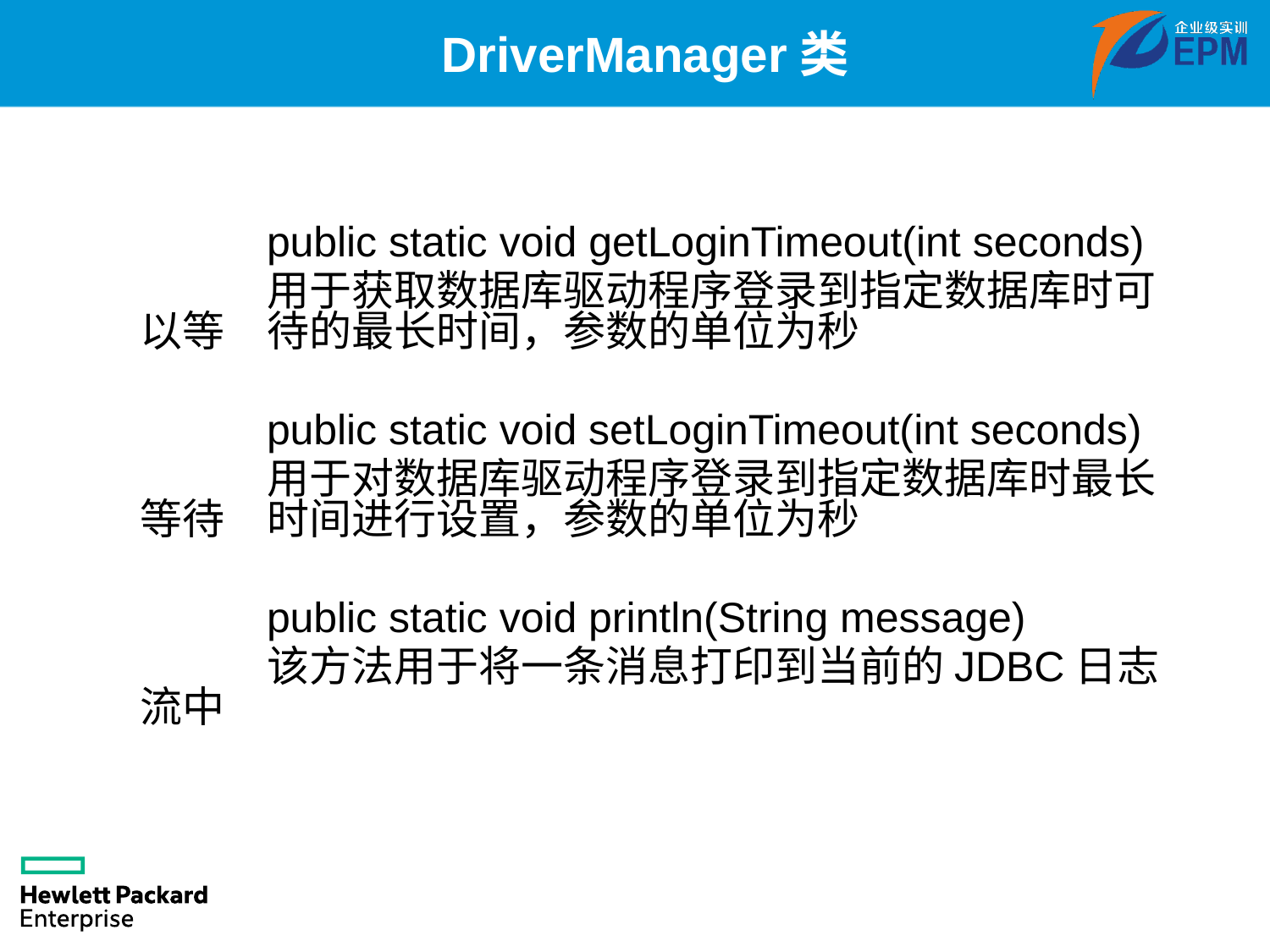

# DriverManager类

	public static void getLoginTimeout(int seconds)
	用于获取数据库驱动程序登录到指定数据库时可以等	待的最长时间，参数的单位为秒

	public static void setLoginTimeout(int seconds)
	用于对数据库驱动程序登录到指定数据库时最长等待	时间进行设置，参数的单位为秒

	public static void println(String message)
	该方法用于将一条消息打印到当前的JDBC日志流中